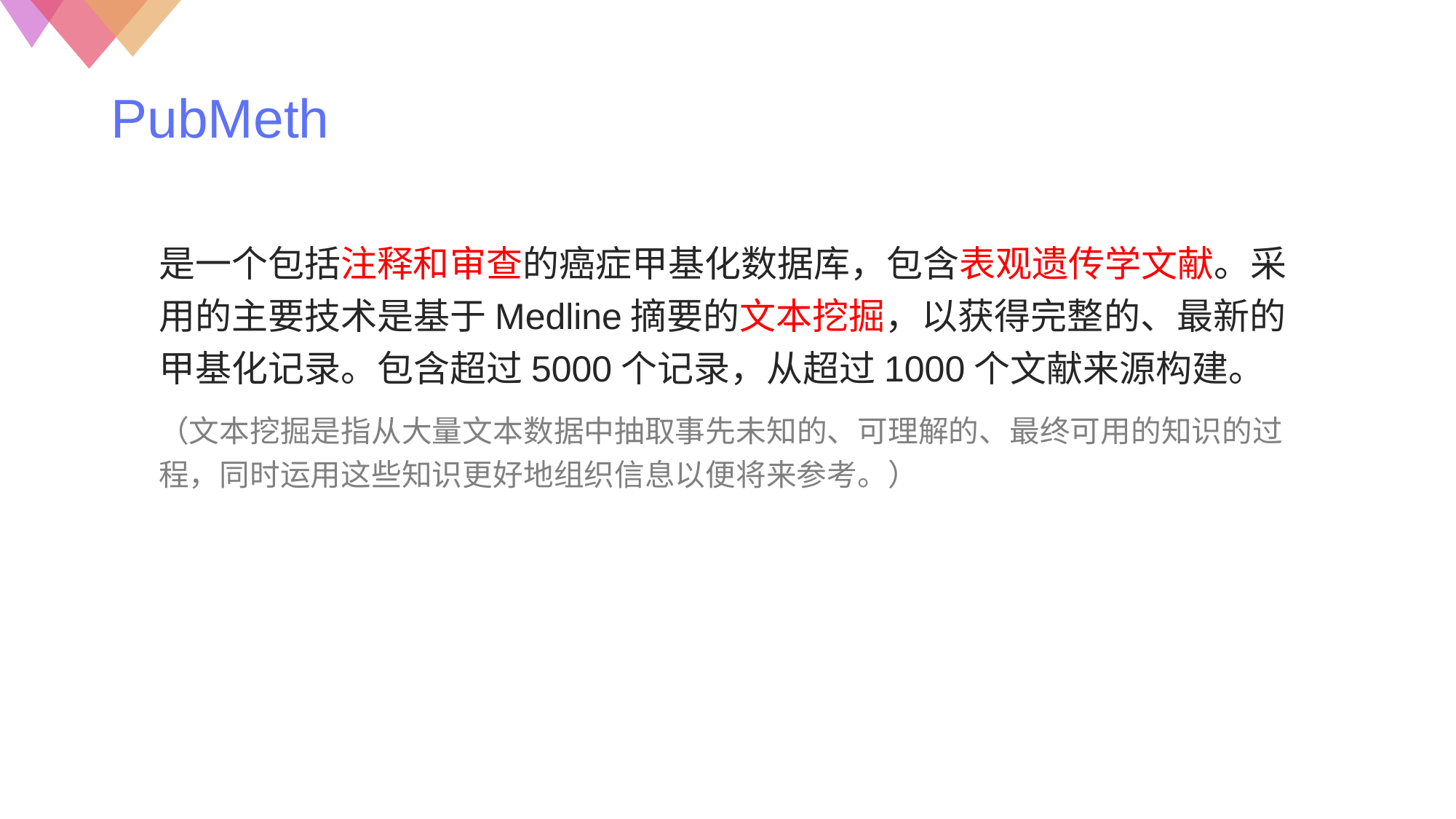

# PubMeth

是一个包括注释和审查的癌症甲基化数据库，包含表观遗传学文献。采用的主要技术是基于Medline摘要的文本挖掘，以获得完整的、最新的甲基化记录。包含超过5000个记录，从超过1000个文献来源构建。
（文本挖掘是指从大量文本数据中抽取事先未知的、可理解的、最终可用的知识的过程，同时运用这些知识更好地组织信息以便将来参考。）